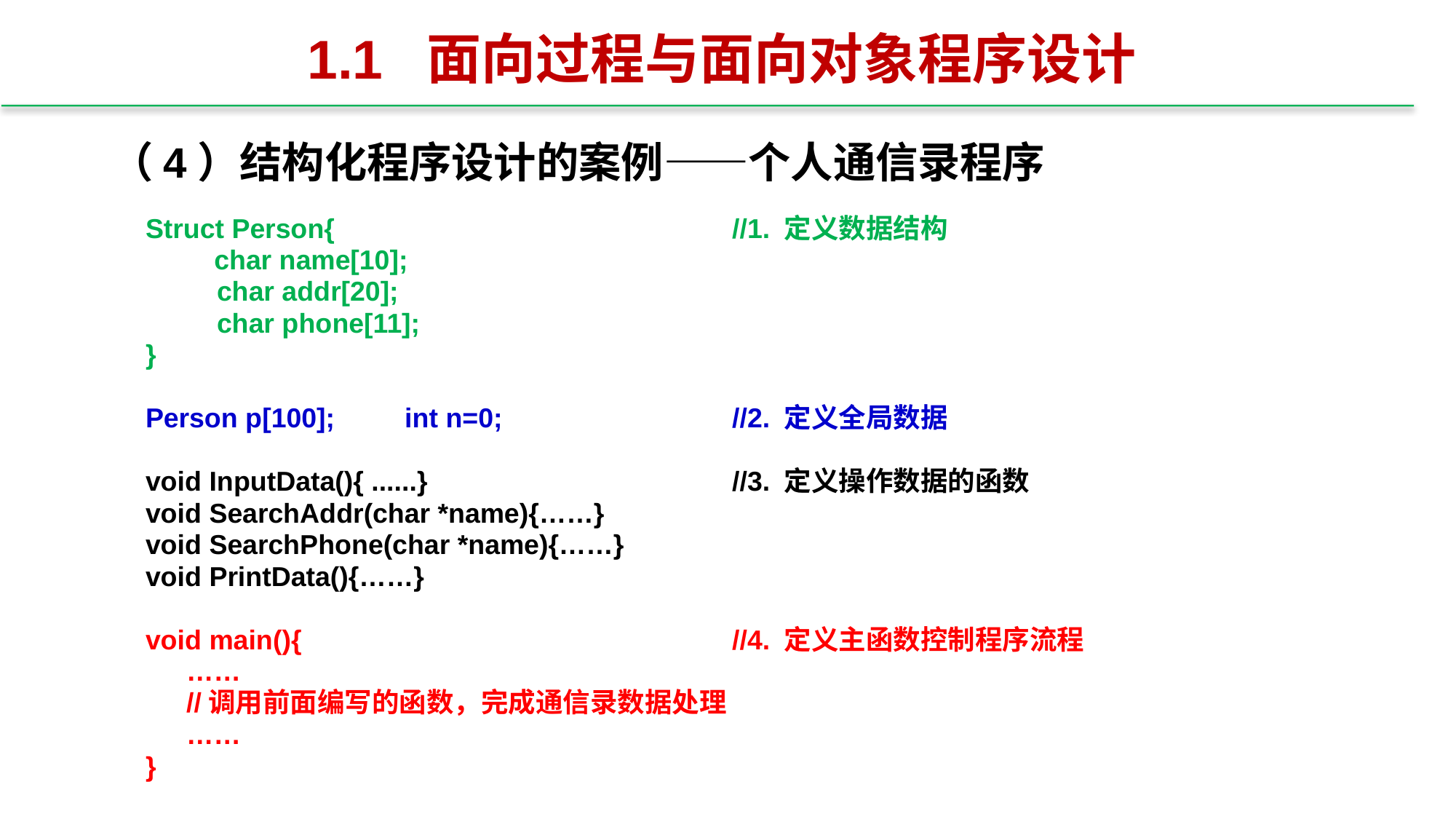

# 1.1  面向过程与面向对象程序设计
（4）结构化程序设计的案例——个人通信录程序
Struct Person{				//1. 定义数据结构
         char name[10];
	    char addr[20];
	    char phone[11];
}

Person p[100];	int n=0;			//2. 定义全局数据

void InputData(){ ......}			//3. 定义操作数据的函数
void SearchAddr(char *name){……}
void SearchPhone(char *name){……}
void PrintData(){……}

void main(){				//4. 定义主函数控制程序流程
	……
	//调用前面编写的函数，完成通信录数据处理
	……
}